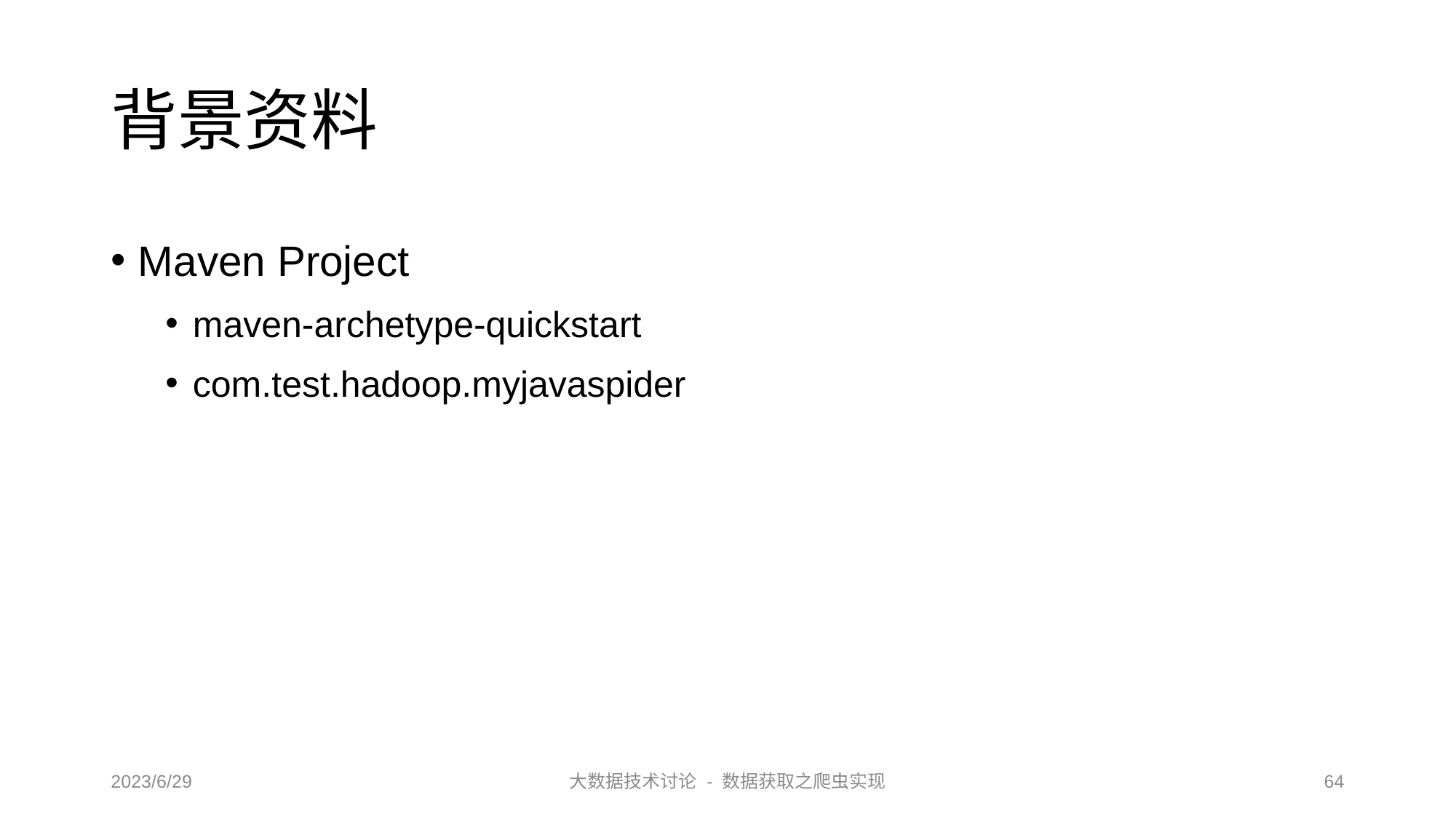

# 背景资料
Maven Project
maven-archetype-quickstart
com.test.hadoop.myjavaspider
2023/6/29
大数据技术讨论 - 数据获取之爬虫实现
64